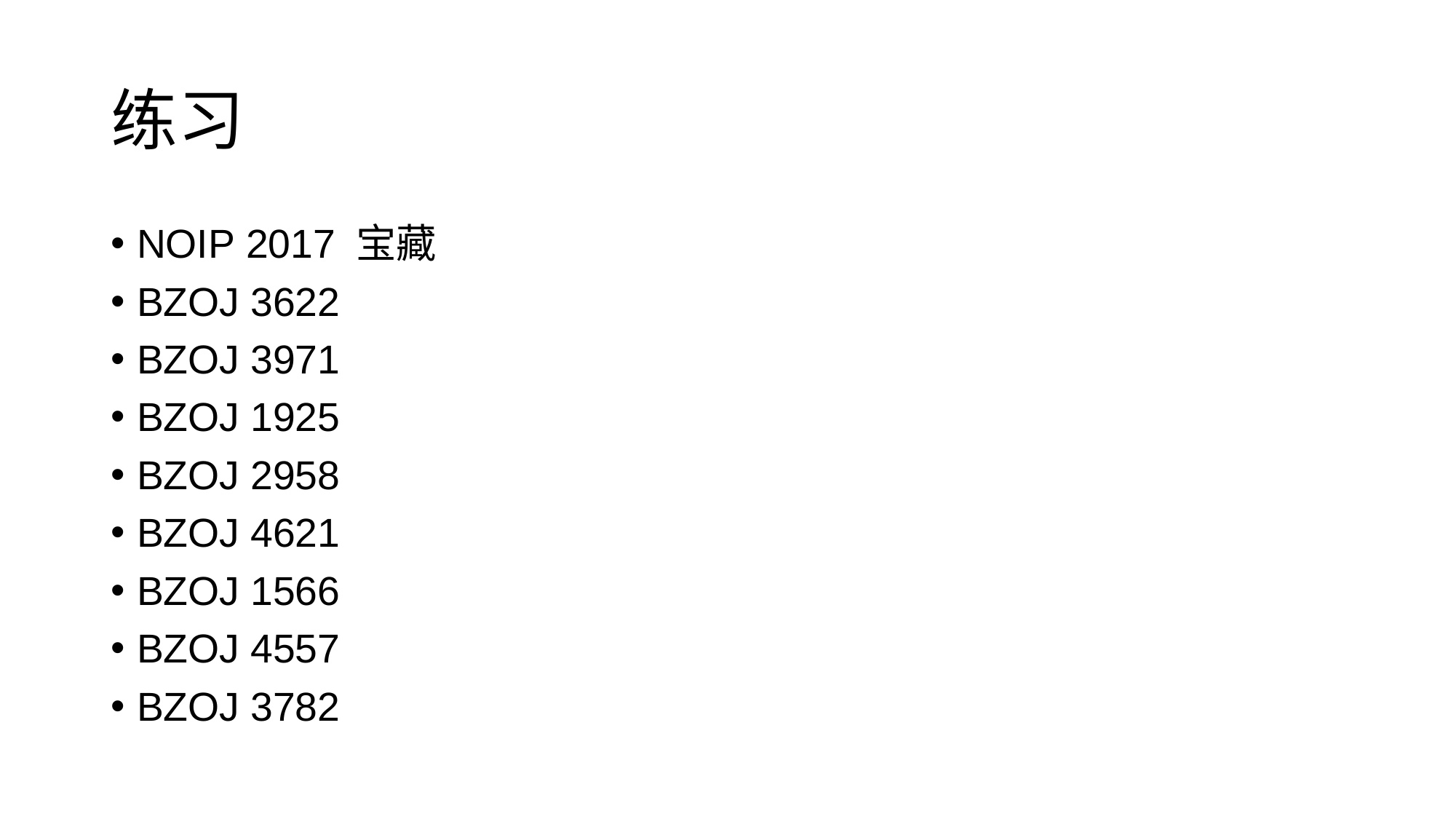

# 练习
NOIP 2017 宝藏
BZOJ 3622
BZOJ 3971
BZOJ 1925
BZOJ 2958
BZOJ 4621
BZOJ 1566
BZOJ 4557
BZOJ 3782